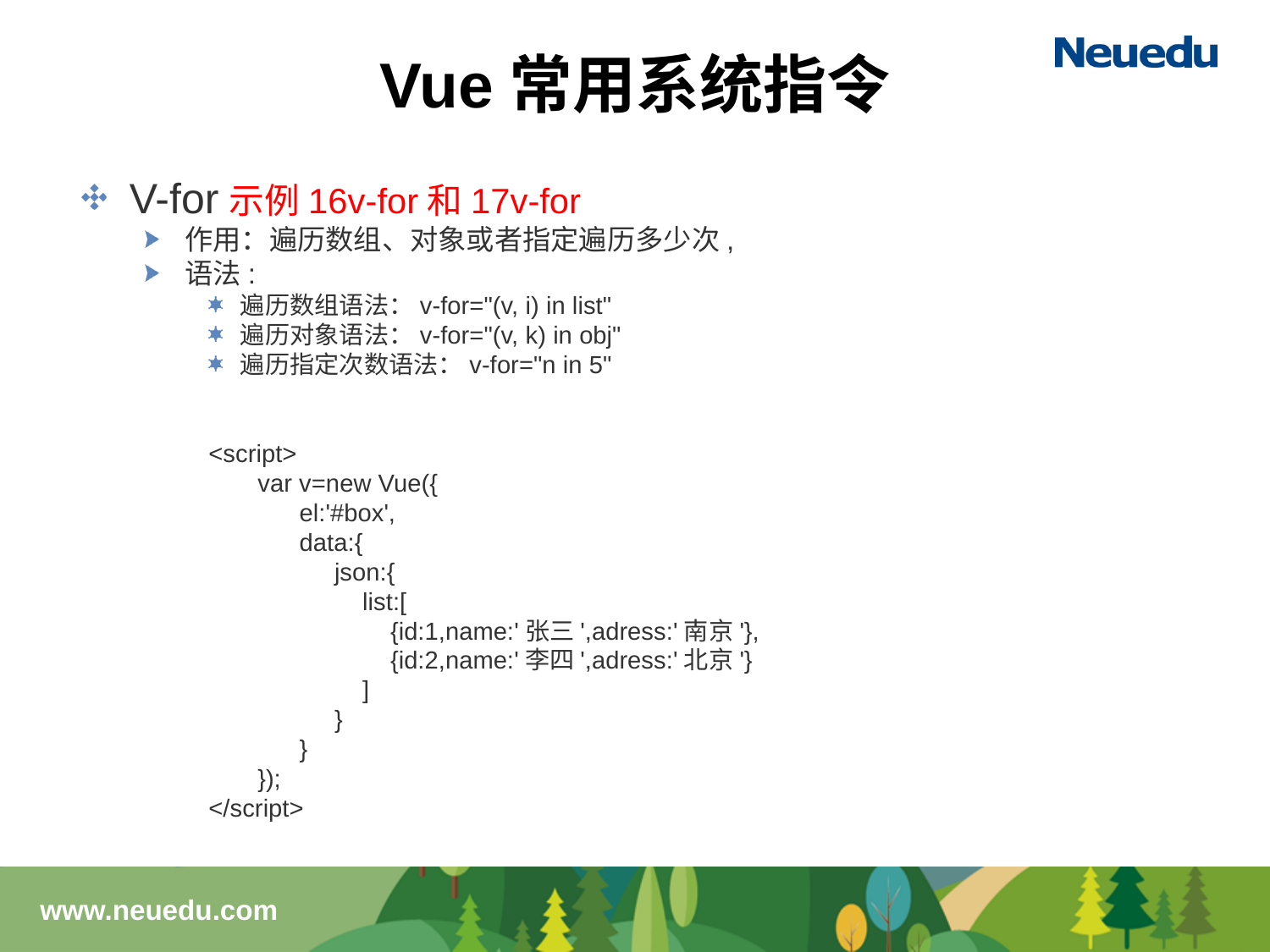

# Vue常用系统指令

V-for示例16v-for和17v-for
作用：遍历数组、对象或者指定遍历多少次,
语法:
遍历数组语法：v-for="(v, i) in list"
遍历对象语法：v-for="(v, k) in obj"
遍历指定次数语法：v-for="n in 5"

<script>
       var v=new Vue({
             el:'#box',
             data:{
                  json:{
                      list:[
                          {id:1,name:'张三',adress:'南京'},
                          {id:2,name:'李四',adress:'北京'}
                      ]
                  }
             }
       });
</script>